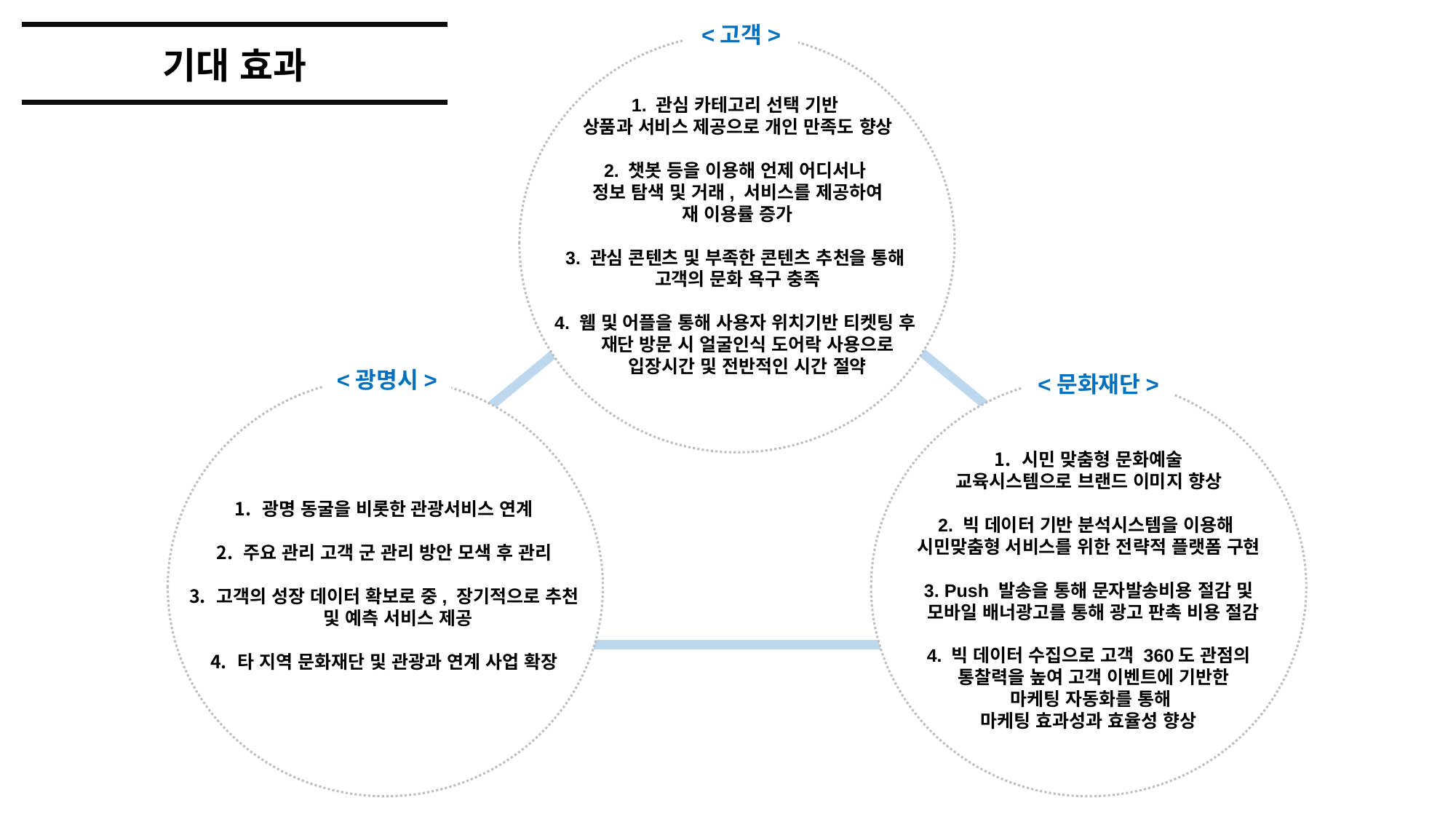

<고객>

기대 효과
1. 관심 카테고리 선택 기반
상품과 서비스 제공으로 개인 만족도 향상

2. 챗봇 등을 이용해 언제 어디서나
정보 탐색 및 거래, 서비스를 제공하여
재 이용률 증가

3. 관심 콘텐츠 및 부족한 콘텐츠 추천을 통해
고객의 문화 욕구 충족

4. 웸 및 어플을 통해 사용자 위치기반 티켓팅 후
   재단 방문 시 얼굴인식 도어락 사용으로
   입장시간 및 전반적인 시간 절약
<광명시>
<문화재단>

시민 맞춤형 문화예술
교육시스템으로 브랜드 이미지 향상

2. 빅 데이터 기반 분석시스템을 이용해
시민맞춤형 서비스를 위한 전략적 플랫폼 구현

3. Push 발송을 통해 문자발송비용 절감 및
 모바일 배너광고를 통해 광고 판촉 비용 절감

4. 빅 데이터 수집으로 고객 360도 관점의
 통찰력을 높여 고객 이벤트에 기반한
 마케팅 자동화를 통해
마케팅 효과성과 효율성 향상
광명 동굴을 비롯한 관광서비스 연계

주요 관리 고객 군 관리 방안 모색 후 관리

고객의 성장 데이터 확보로 중, 장기적으로 추천 및 예측 서비스 제공

타 지역 문화재단 및 관광과 연계 사업 확장